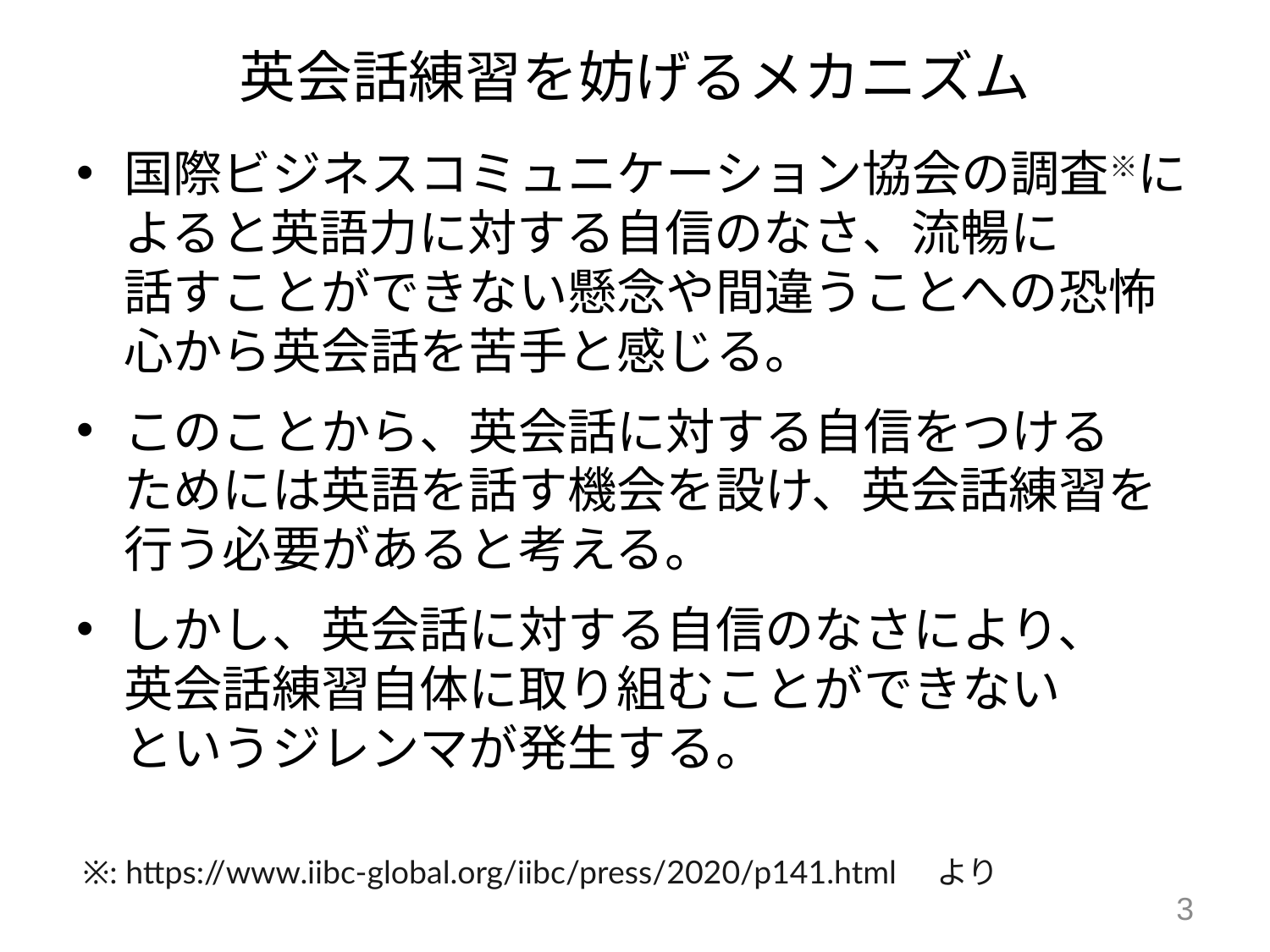

# 英会話練習を妨げるメカニズム
国際ビジネスコミュニケーション協会の調査※によると英語力に対する自信のなさ、流暢に
話すことができない懸念や間違うことへの恐怖心から英会話を苦手と感じる。
このことから、英会話に対する自信をつける
ためには英語を話す機会を設け、英会話練習を行う必要があると考える。
しかし、英会話に対する自信のなさにより、
英会話練習自体に取り組むことができない
というジレンマが発生する。
※: https://www.iibc-global.org/iibc/press/2020/p141.html　より
3